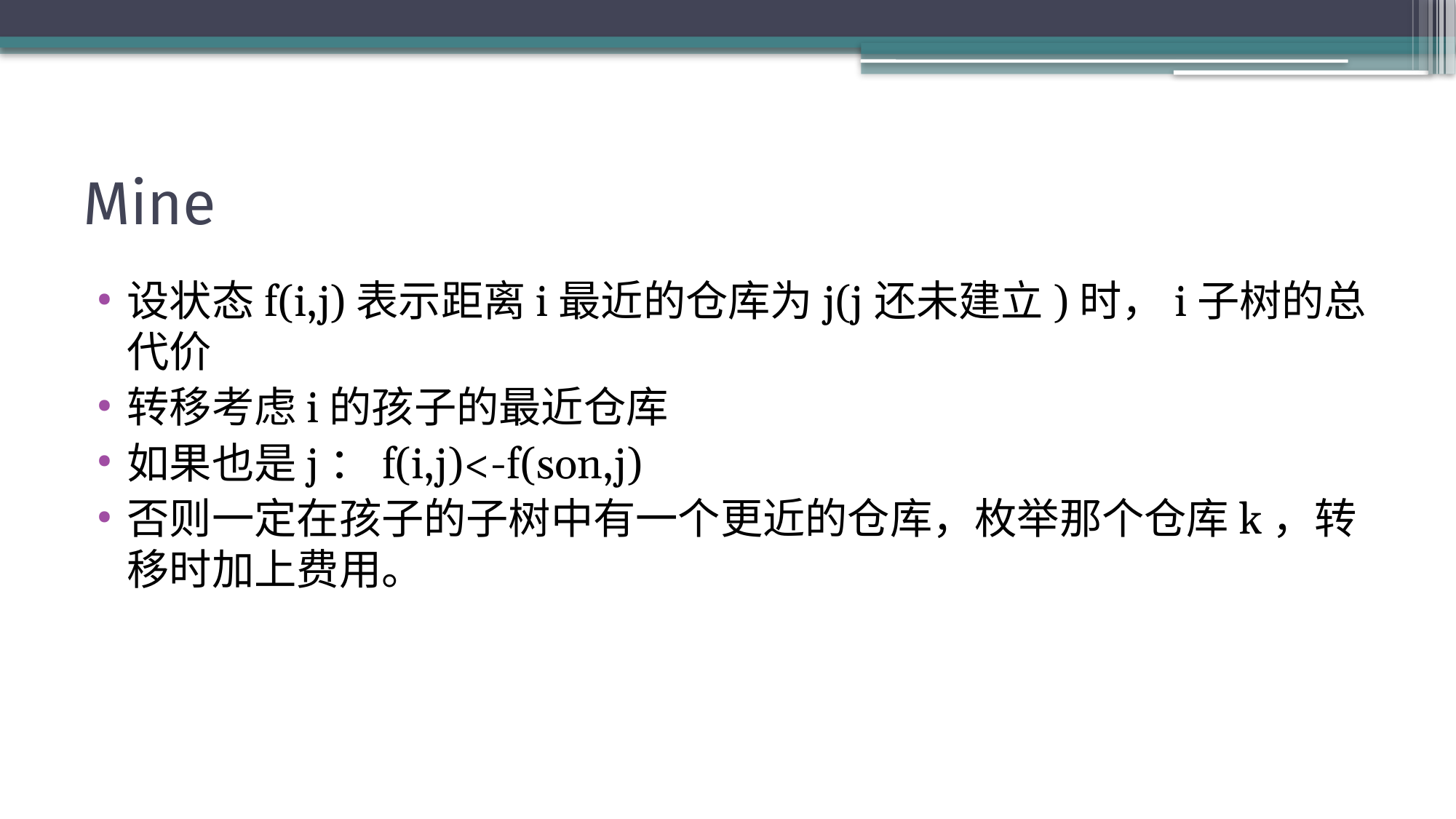

# Mine
设状态f(i,j)表示距离i最近的仓库为j(j还未建立)时，i子树的总代价
转移考虑i的孩子的最近仓库
如果也是j：f(i,j)<-f(son,j)
否则一定在孩子的子树中有一个更近的仓库，枚举那个仓库k，转移时加上费用。